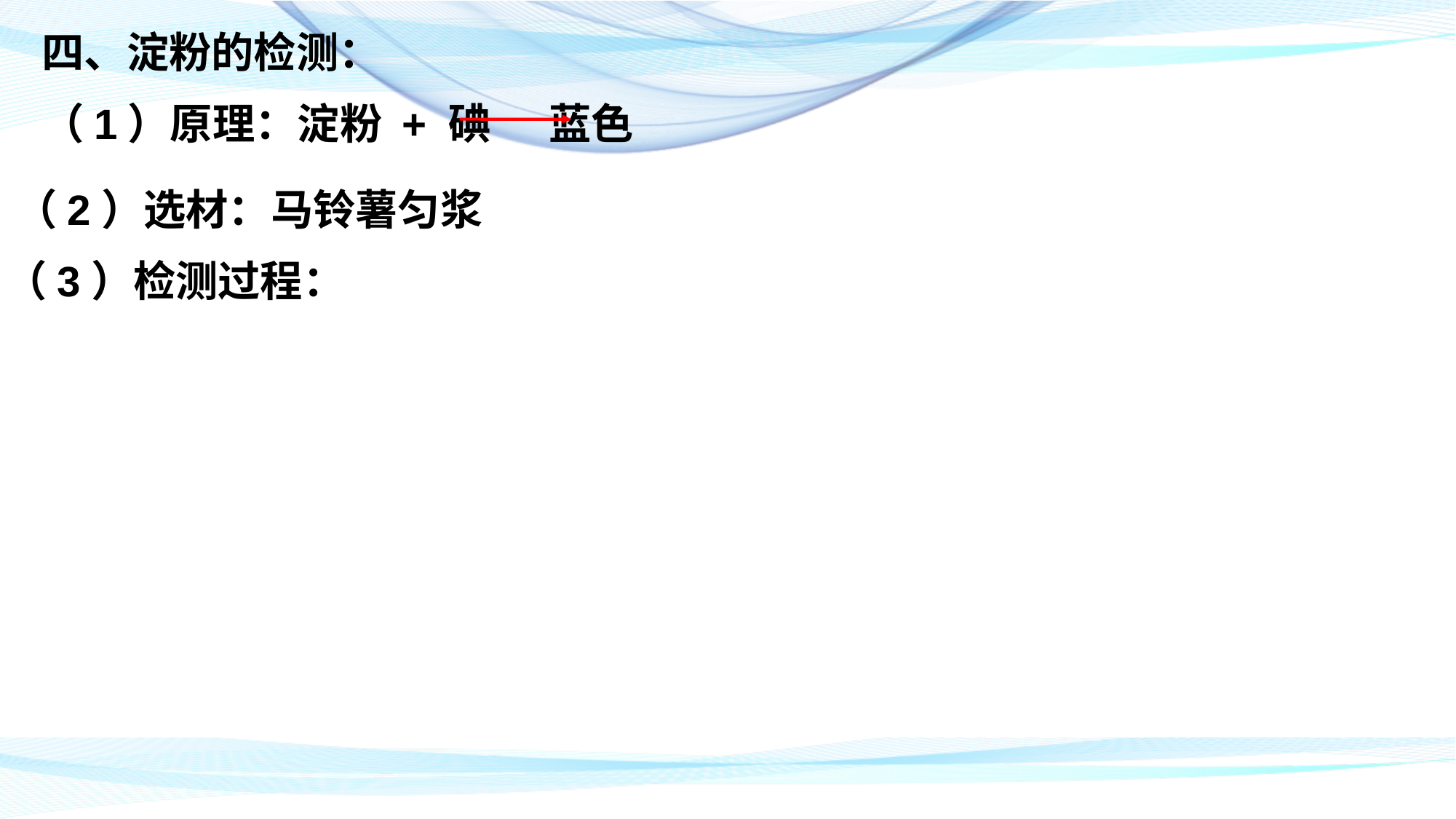

四、淀粉的检测：

（1）原理：淀粉 + 碘      蓝色

（2）选材：马铃薯匀浆
（3）检测过程：